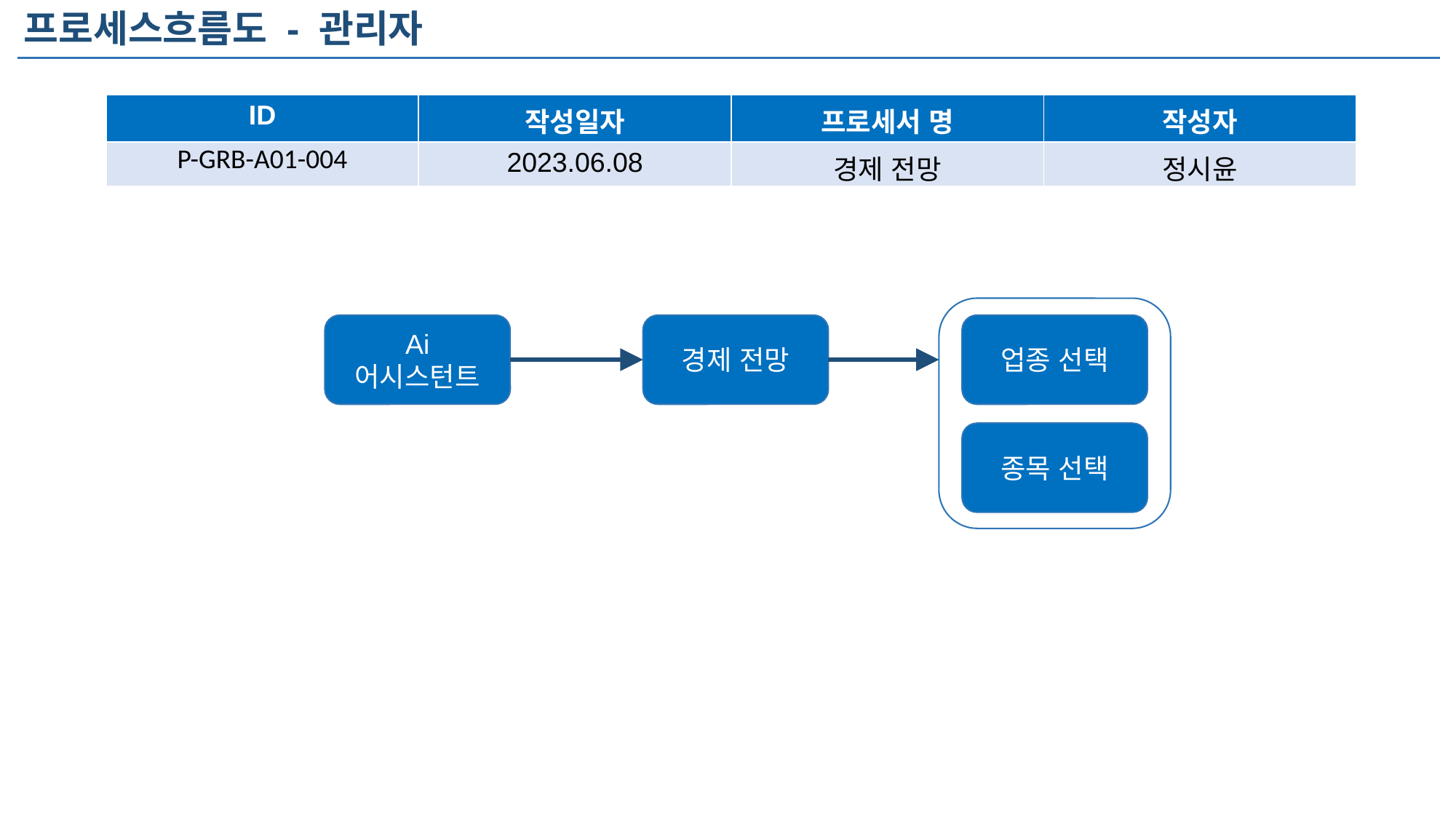

프로세스흐름도 - 관리자
| ID | 작성일자 | 프로세서 명 | 작성자 |
| --- | --- | --- | --- |
| P-GRB-A01-004 | 2023.06.08 | 경제 전망 | 정시윤 |

Ai 어시스턴트
경제 전망
업종 선택
종목 선택